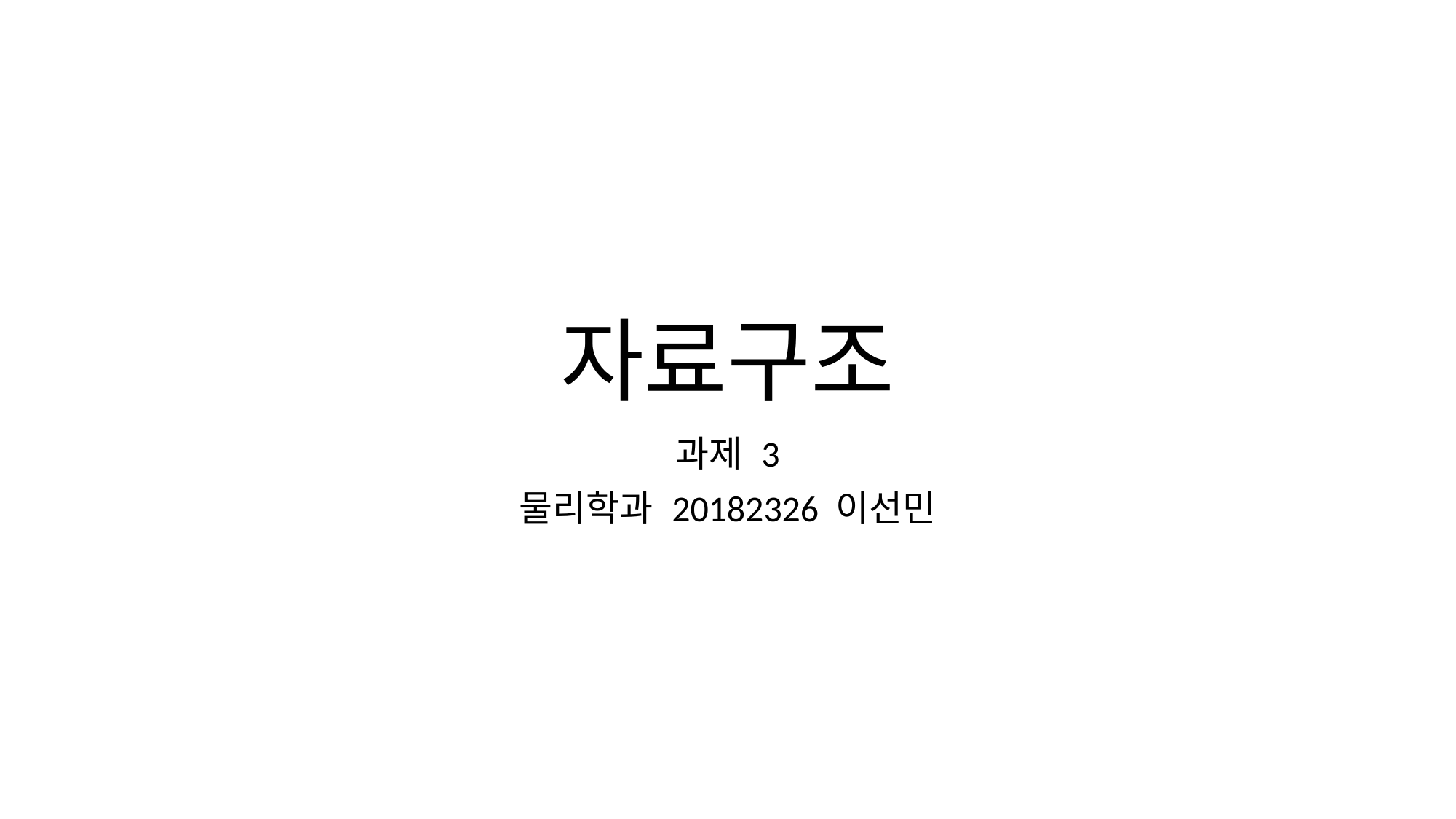

# 자료구조
과제 3
물리학과 20182326 이선민